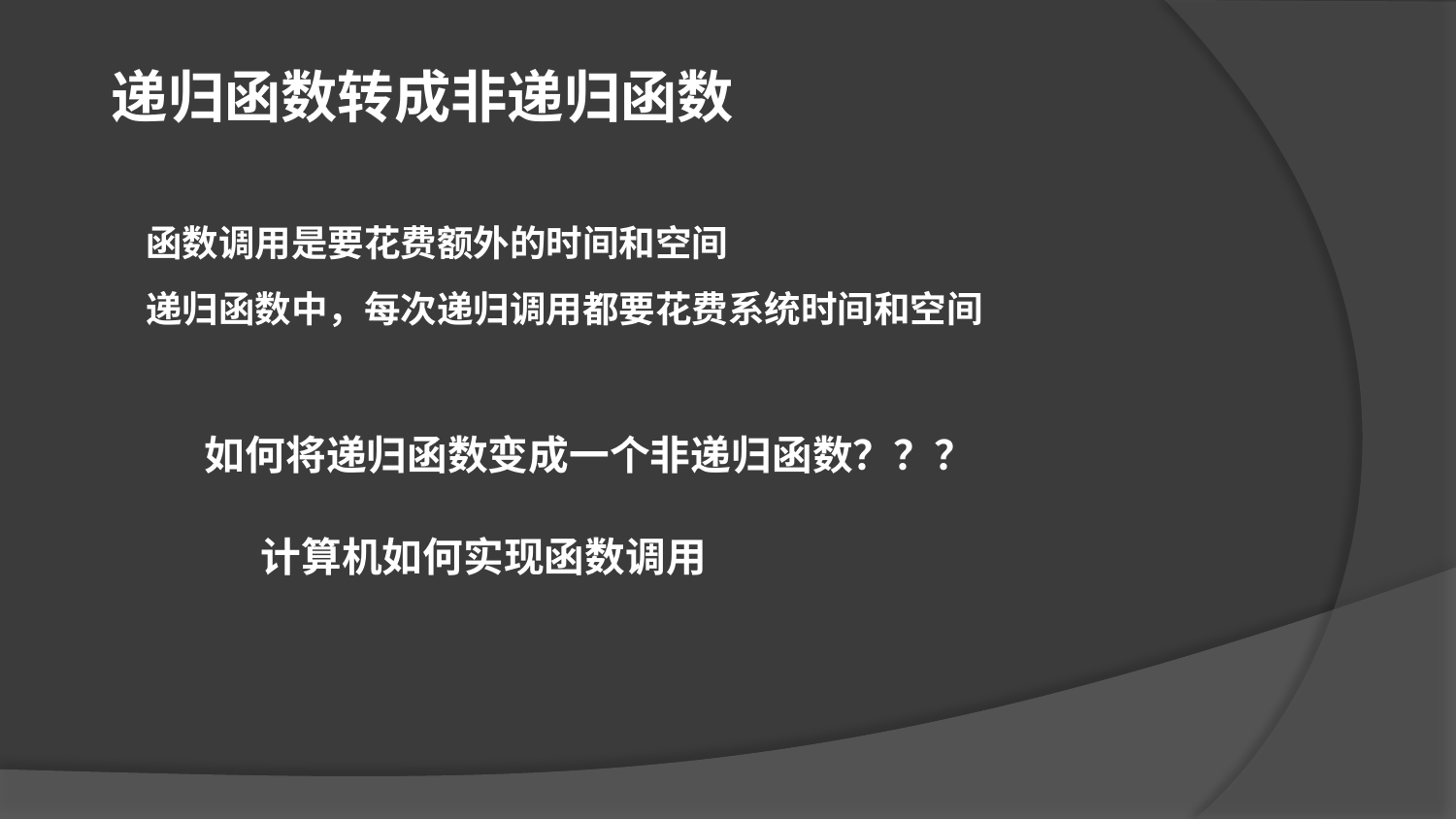

递归函数转成非递归函数
函数调用是要花费额外的时间和空间
递归函数中，每次递归调用都要花费系统时间和空间
如何将递归函数变成一个非递归函数？？？
计算机如何实现函数调用